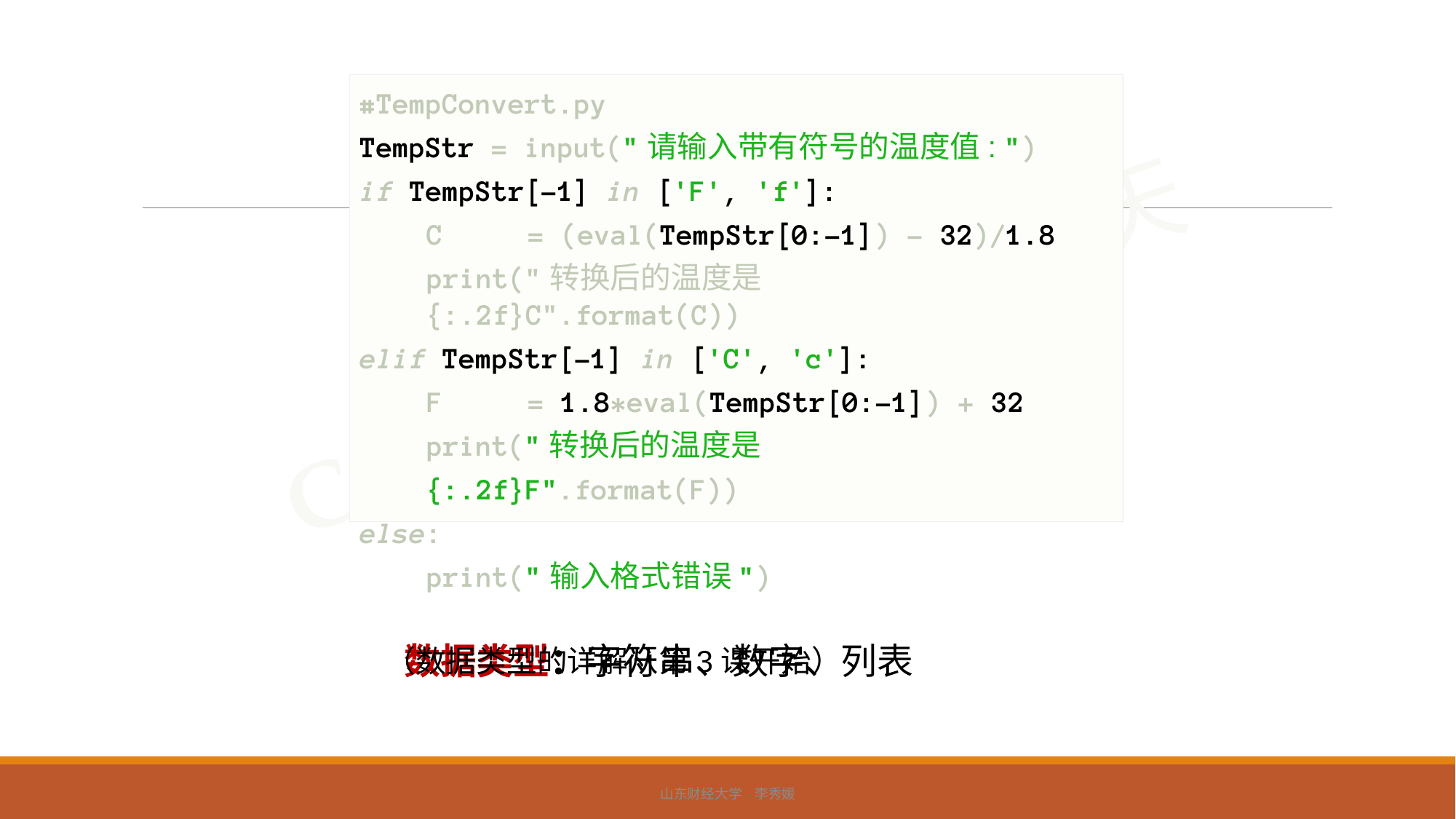

#TempConvert.py
TempStr = input("请输入带有符号的温度值: ")
if TempStr[-1] in ['F', 'f']:
C	=	(eval(TempStr[0:-1]) - 32)/1.8
print("转换后的温度是{:.2f}C".format(C))
elif TempStr[-1] in ['C', 'c']:
F	= 1.8*eval(TempStr[0:-1]) + 32  print("转换后的温度是{:.2f}F".format(F))
else:
print("输入格式错误")

数据类型：字符串、数字、列表

（数据类型的详解从第3课开始）
山东财经大学   李秀媛